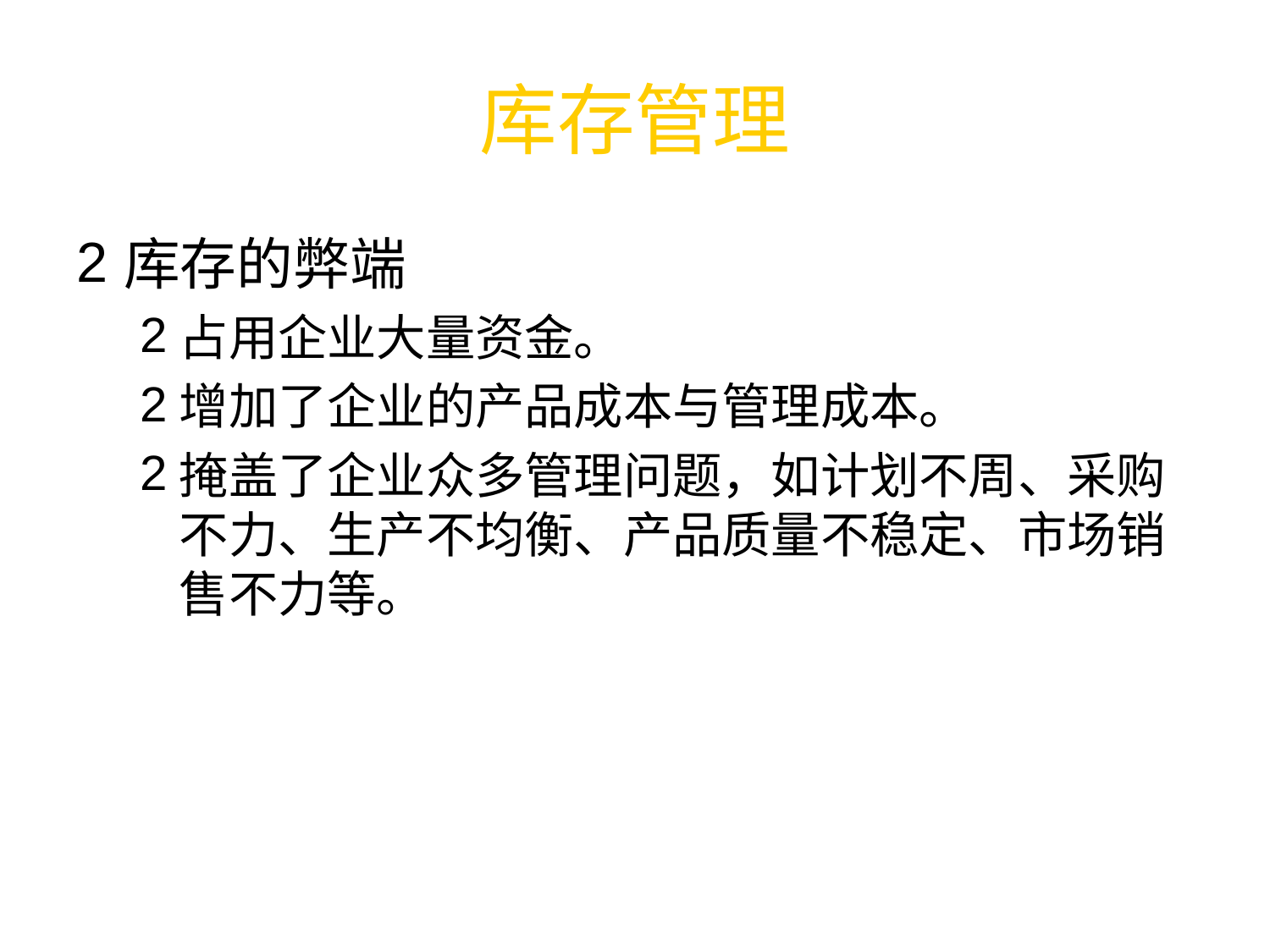

# 库存管理
库存的弊端
占用企业大量资金。
增加了企业的产品成本与管理成本。
掩盖了企业众多管理问题，如计划不周、采购不力、生产不均衡、产品质量不稳定、市场销售不力等。